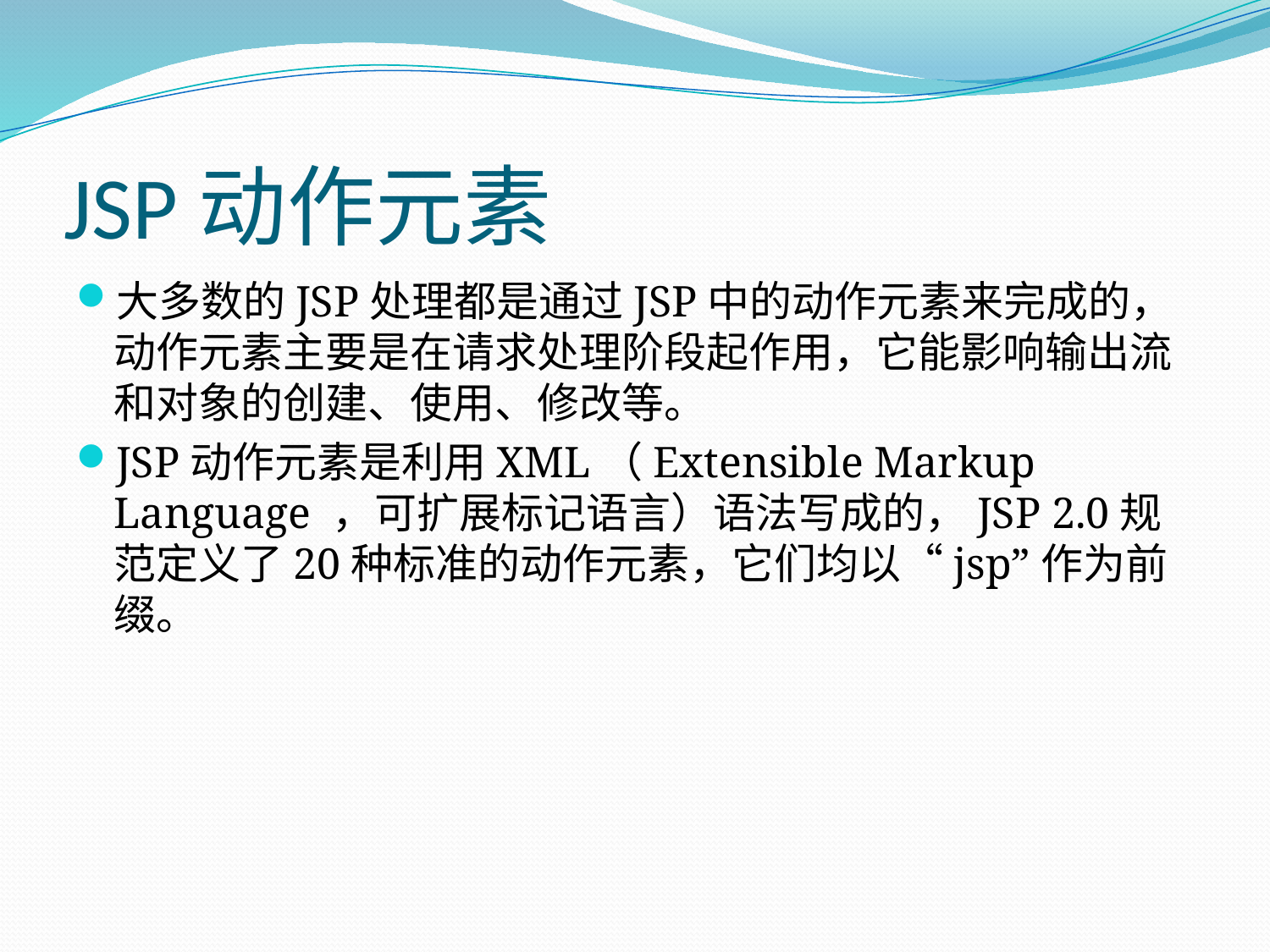

# JSP动作元素
大多数的JSP处理都是通过JSP中的动作元素来完成的，动作元素主要是在请求处理阶段起作用，它能影响输出流和对象的创建、使用、修改等。
JSP动作元素是利用XML（Extensible Markup Language ，可扩展标记语言）语法写成的，JSP 2.0规范定义了20种标准的动作元素，它们均以“jsp”作为前缀。